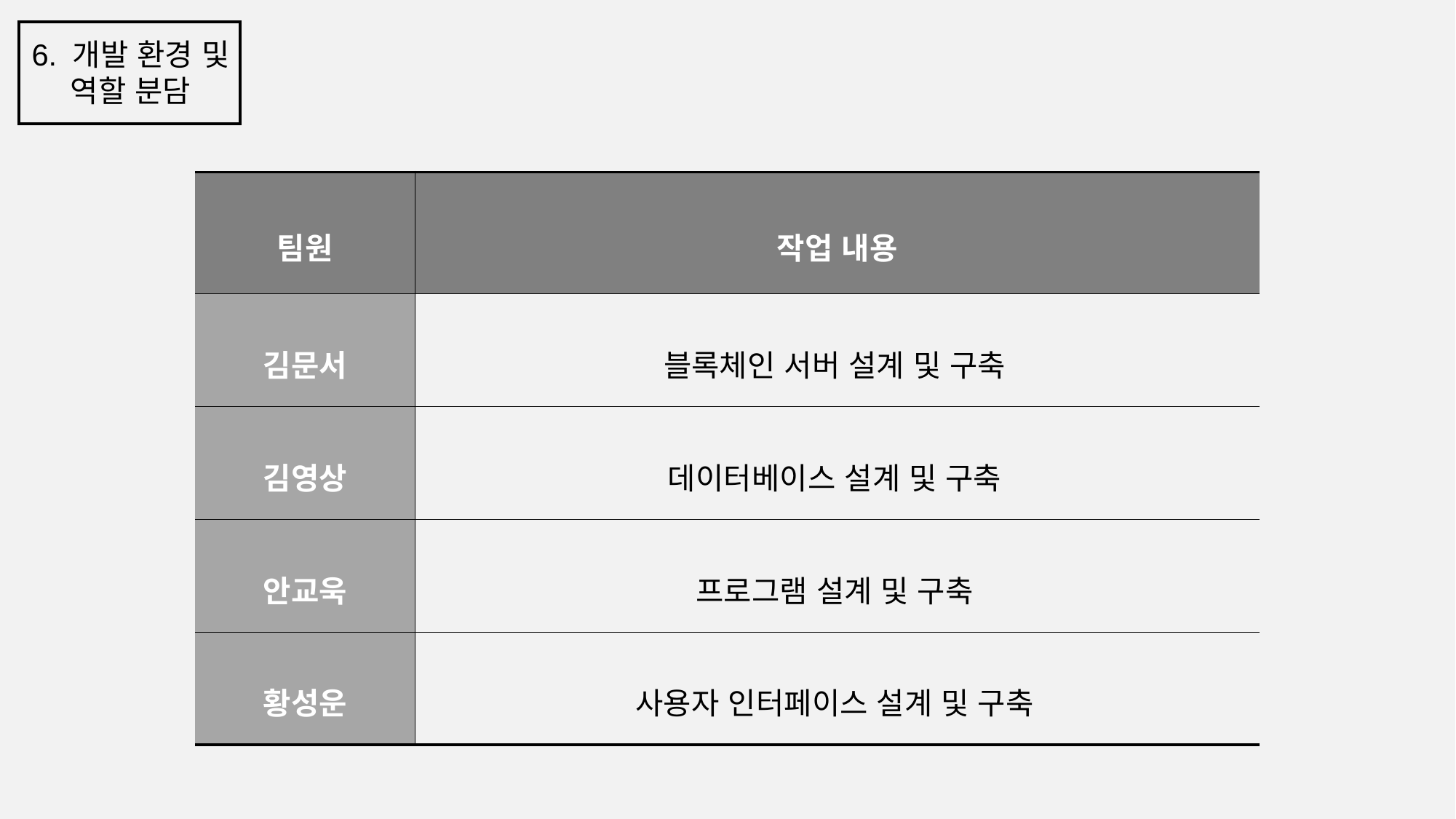

6. 개발 환경 및 역할 분담
| 팀원 | 작업 내용 |
| --- | --- |
| 김문서 | 블록체인 서버 설계 및 구축 |
| 김영상 | 데이터베이스 설계 및 구축 |
| 안교욱 | 프로그램 설계 및 구축 |
| 황성운 | 사용자 인터페이스 설계 및 구축 |